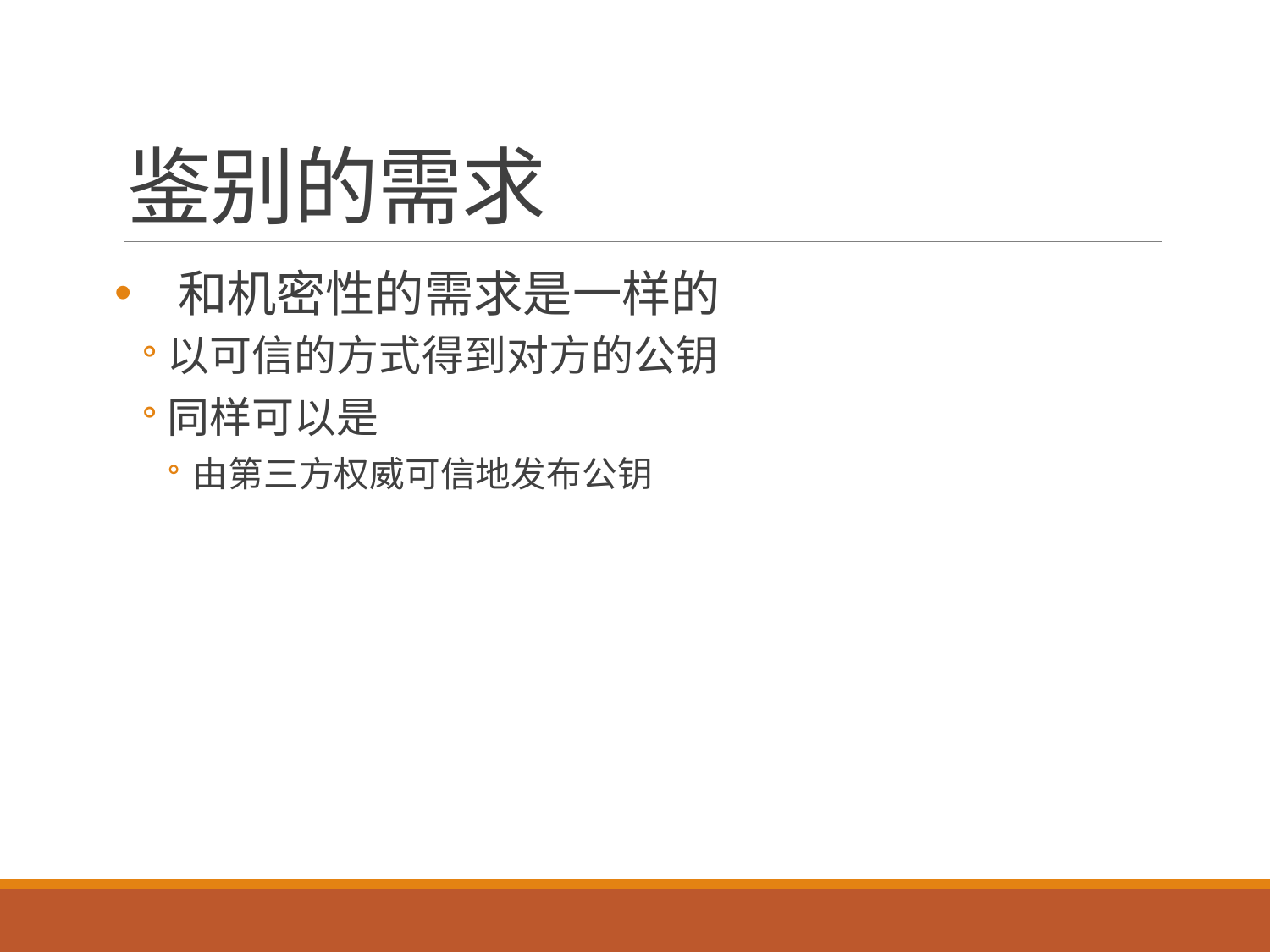

# 鉴别的需求
和机密性的需求是一样的
以可信的方式得到对方的公钥
同样可以是
由第三方权威可信地发布公钥
16